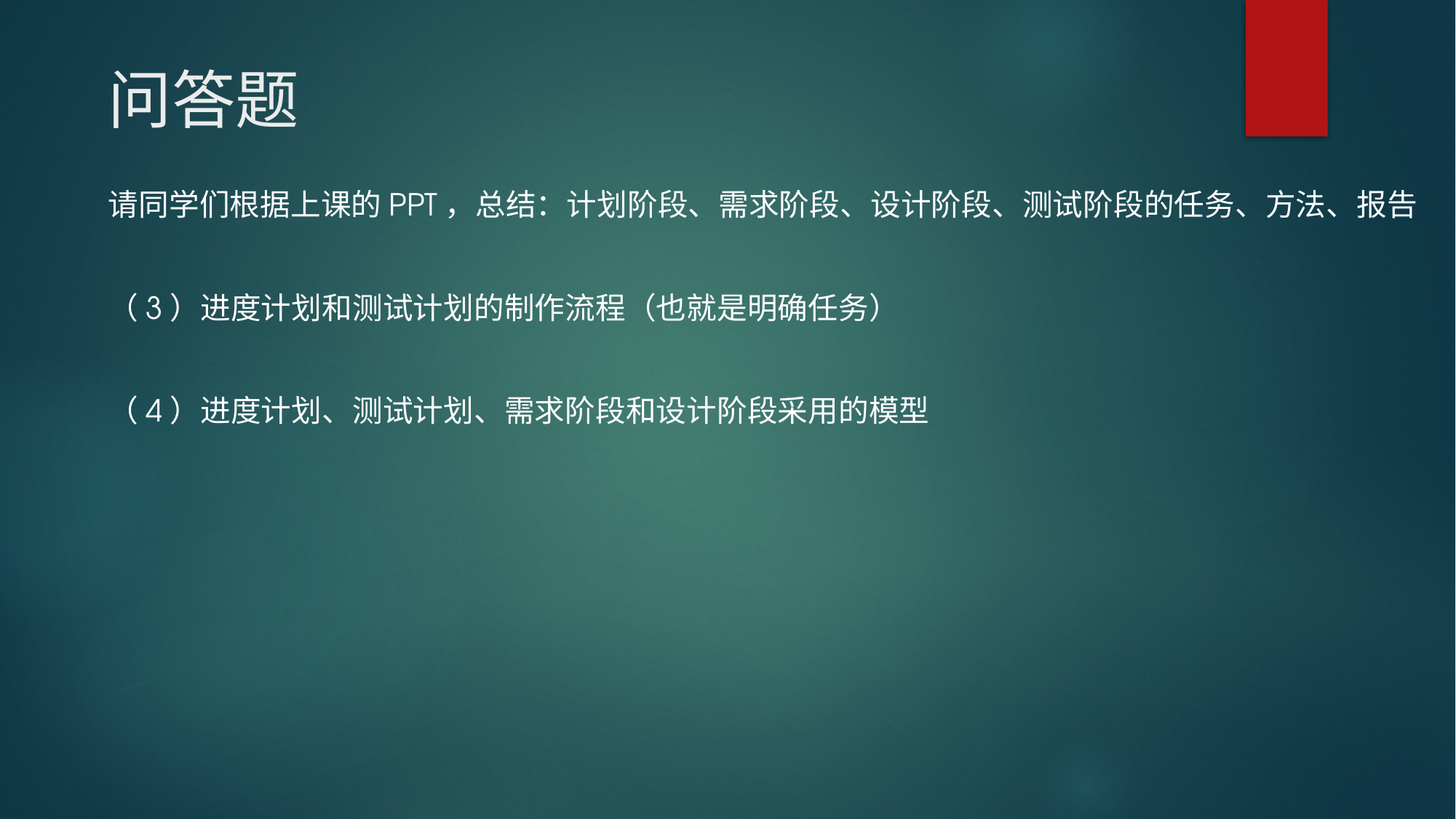

# 问答题
请同学们根据上课的PPT，总结：计划阶段、需求阶段、设计阶段、测试阶段的任务、方法、报告

（3）进度计划和测试计划的制作流程（也就是明确任务）

（4）进度计划、测试计划、需求阶段和设计阶段采用的模型